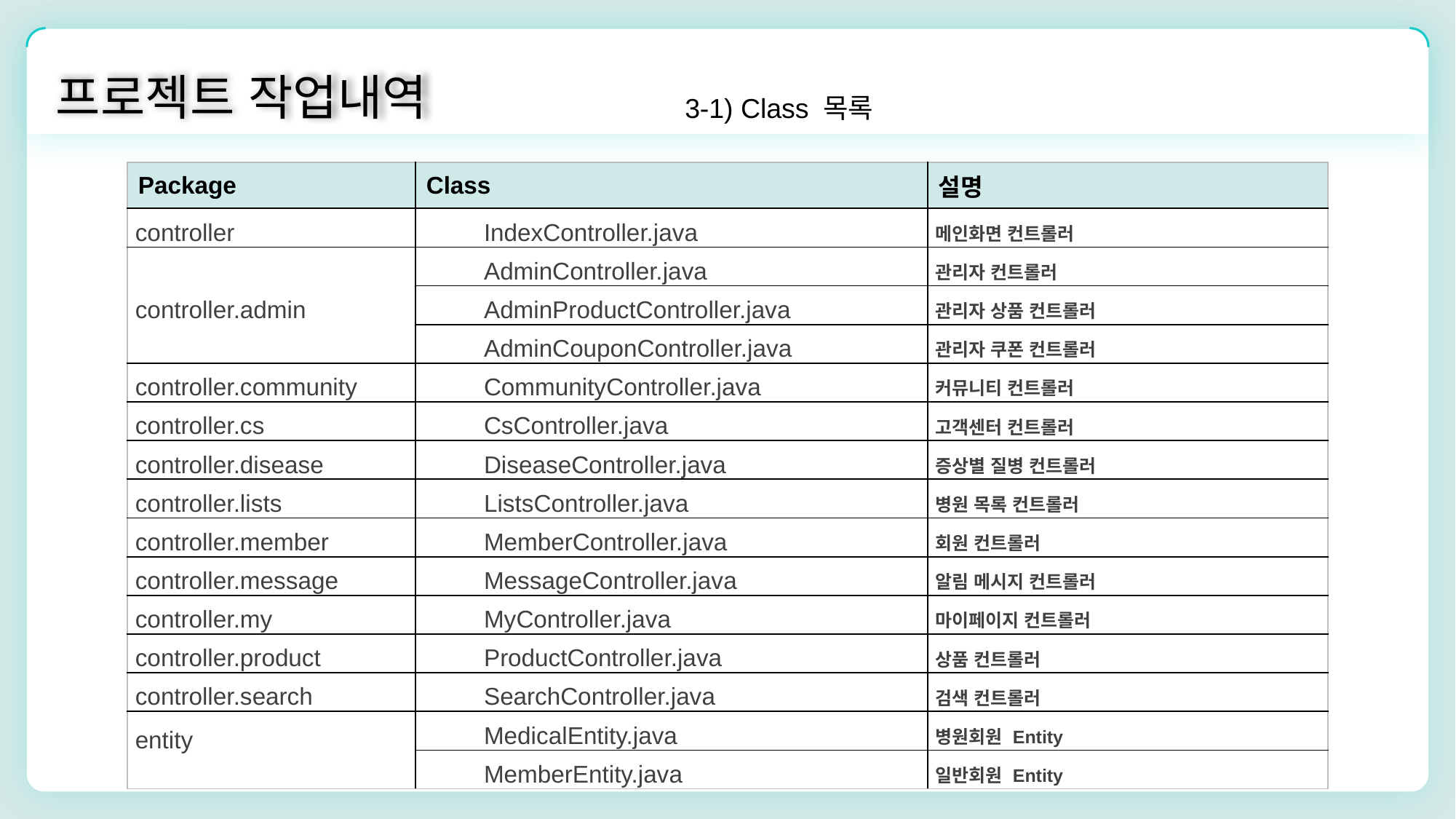

프로젝트 작업내역
3-1) Class 목록
| Package | Class | 설명 |
| --- | --- | --- |
| controller | IndexController.java | 메인화면 컨트롤러 |
| controller.admin | AdminController.java | 관리자 컨트롤러 |
|  | AdminProductController.java | 관리자 상품 컨트롤러 |
|  | AdminCouponController.java | 관리자 쿠폰 컨트롤러 |
| controller.community | CommunityController.java | 커뮤니티 컨트롤러 |
| controller.cs | CsController.java | 고객센터 컨트롤러 |
| controller.disease | DiseaseController.java | 증상별 질병 컨트롤러 |
| controller.lists | ListsController.java | 병원 목록 컨트롤러 |
| controller.member | MemberController.java | 회원 컨트롤러 |
| controller.message | MessageController.java | 알림 메시지 컨트롤러 |
| controller.my | MyController.java | 마이페이지 컨트롤러 |
| controller.product | ProductController.java | 상품 컨트롤러 |
| controller.search | SearchController.java | 검색 컨트롤러 |
| entity | MedicalEntity.java | 병원회원 Entity |
|  | MemberEntity.java | 일반회원 Entity |